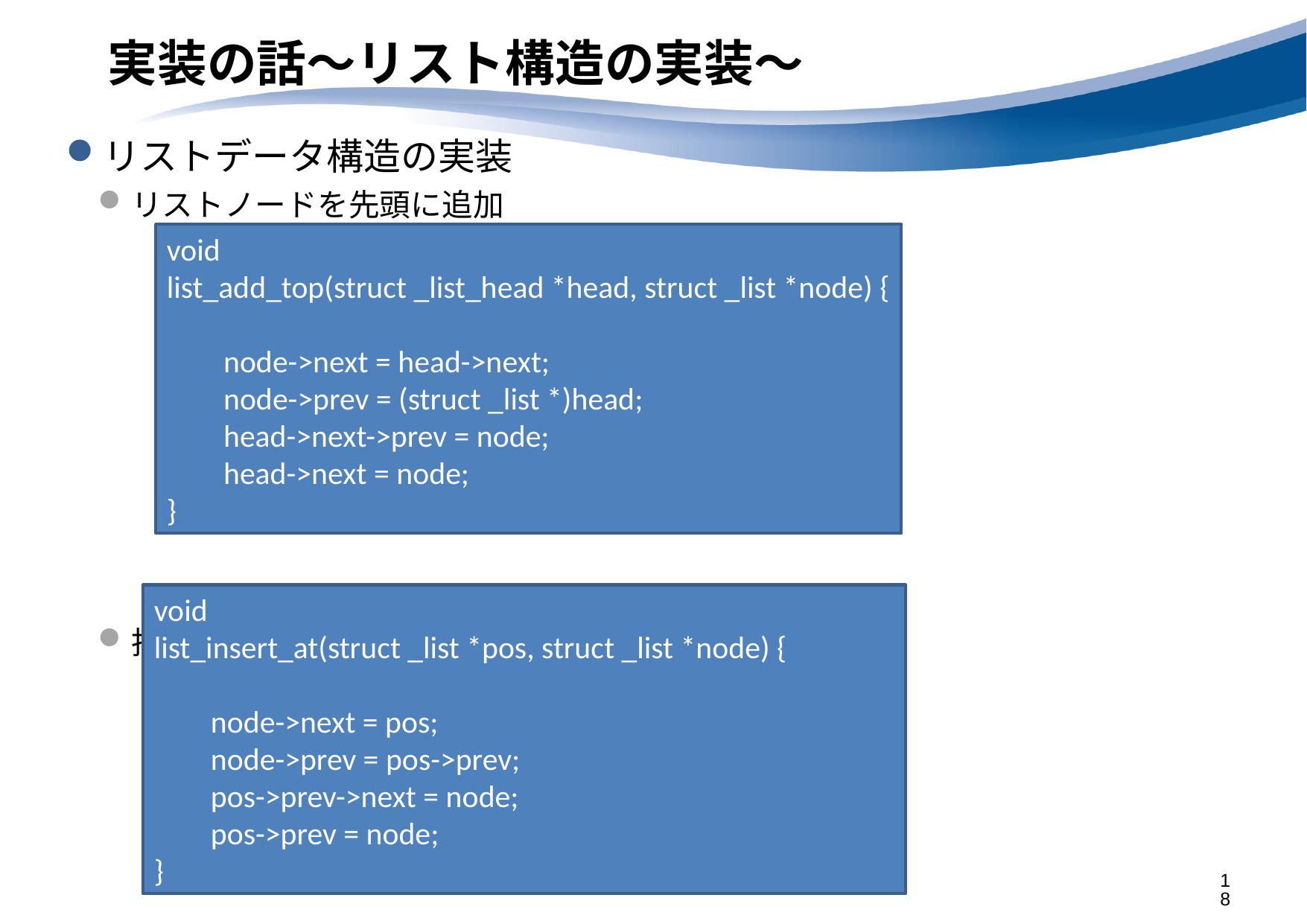

# 実装の話～リスト構造の実装～
リストデータ構造の実装
リストノードを先頭に追加

指定したノード(pos)の直前にリストノードを挿入
void
list_add_top(struct _list_head *head, struct _list *node) {

        node->next = head->next;
        node->prev = (struct _list *)head;
        head->next->prev = node;
        head->next = node;
}
void
list_insert_at(struct _list *pos, struct _list *node) {

        node->next = pos;
        node->prev = pos->prev;
        pos->prev->next = node;
        pos->prev = node;
}
18